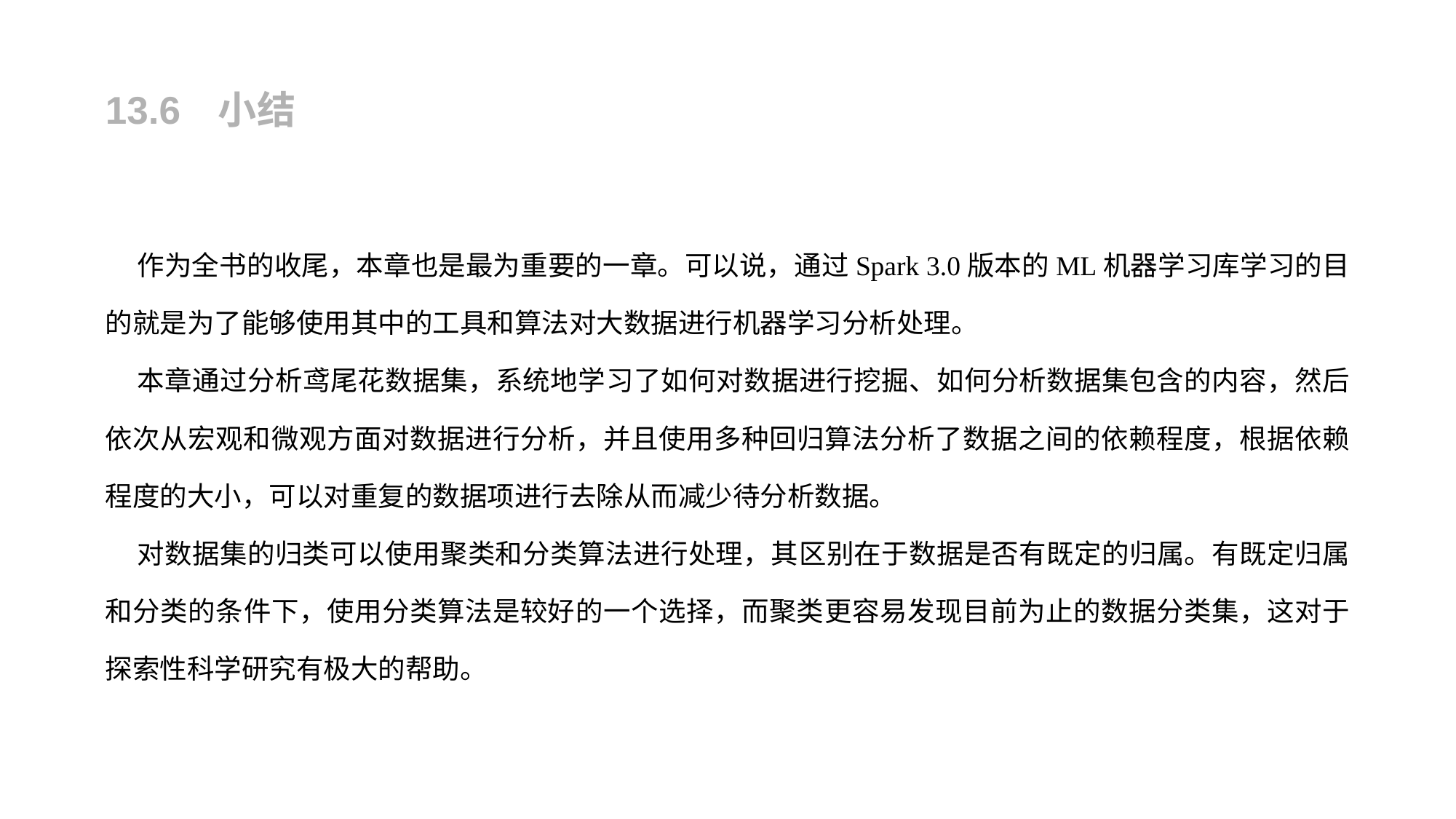

# 13.6  小结
作为全书的收尾，本章也是最为重要的一章。可以说，通过Spark 3.0版本的ML机器学习库学习的目的就是为了能够使用其中的工具和算法对大数据进行机器学习分析处理。
本章通过分析鸢尾花数据集，系统地学习了如何对数据进行挖掘、如何分析数据集包含的内容，然后依次从宏观和微观方面对数据进行分析，并且使用多种回归算法分析了数据之间的依赖程度，根据依赖程度的大小，可以对重复的数据项进行去除从而减少待分析数据。
对数据集的归类可以使用聚类和分类算法进行处理，其区别在于数据是否有既定的归属。有既定归属和分类的条件下，使用分类算法是较好的一个选择，而聚类更容易发现目前为止的数据分类集，这对于探索性科学研究有极大的帮助。